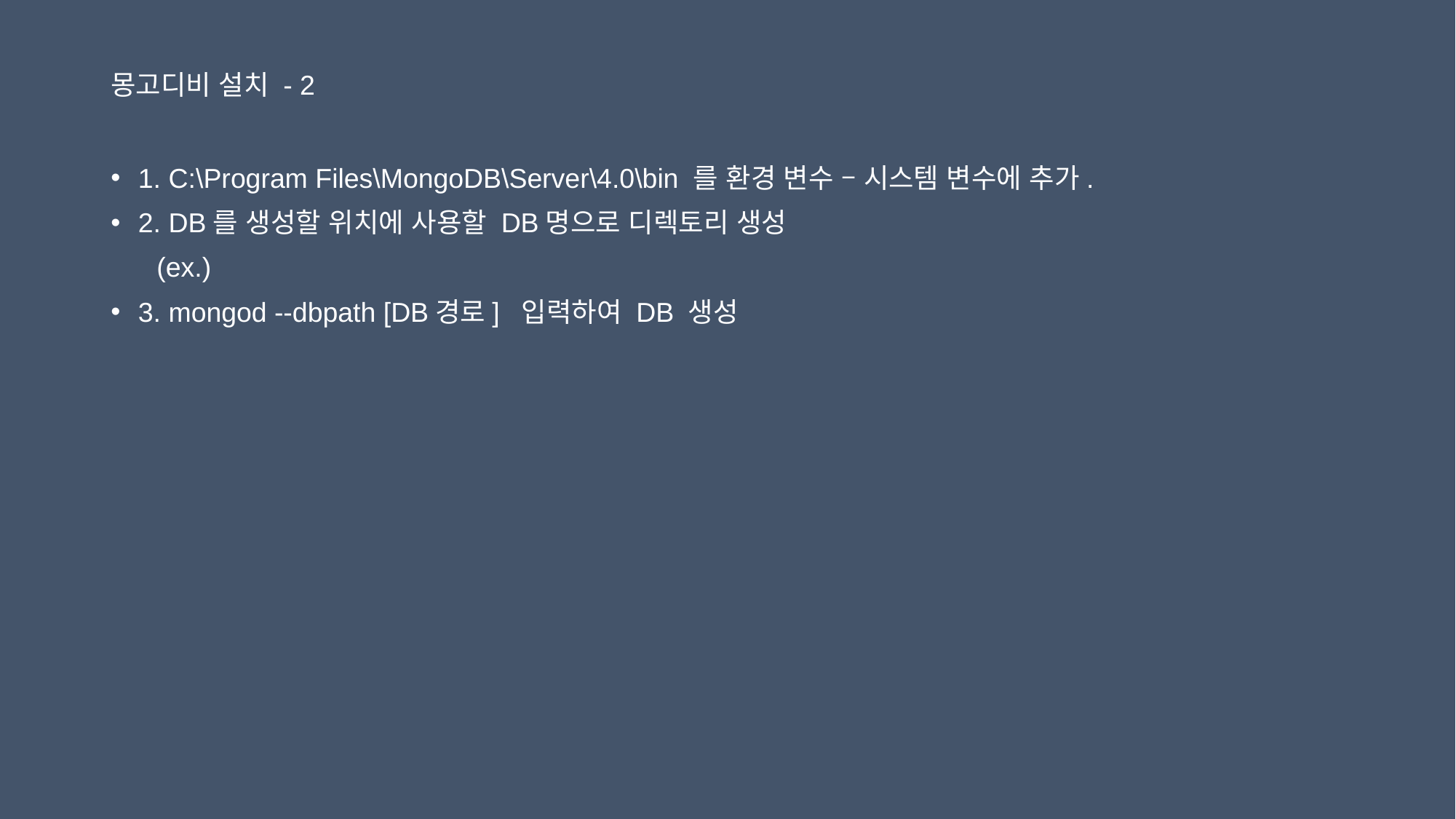

# 몽고디비 설치 - 2
1. C:\Program Files\MongoDB\Server\4.0\bin 를 환경 변수 – 시스템 변수에 추가.
2. DB를 생성할 위치에 사용할 DB명으로 디렉토리 생성
      (ex.)
3. mongod --dbpath [DB경로]  입력하여 DB 생성